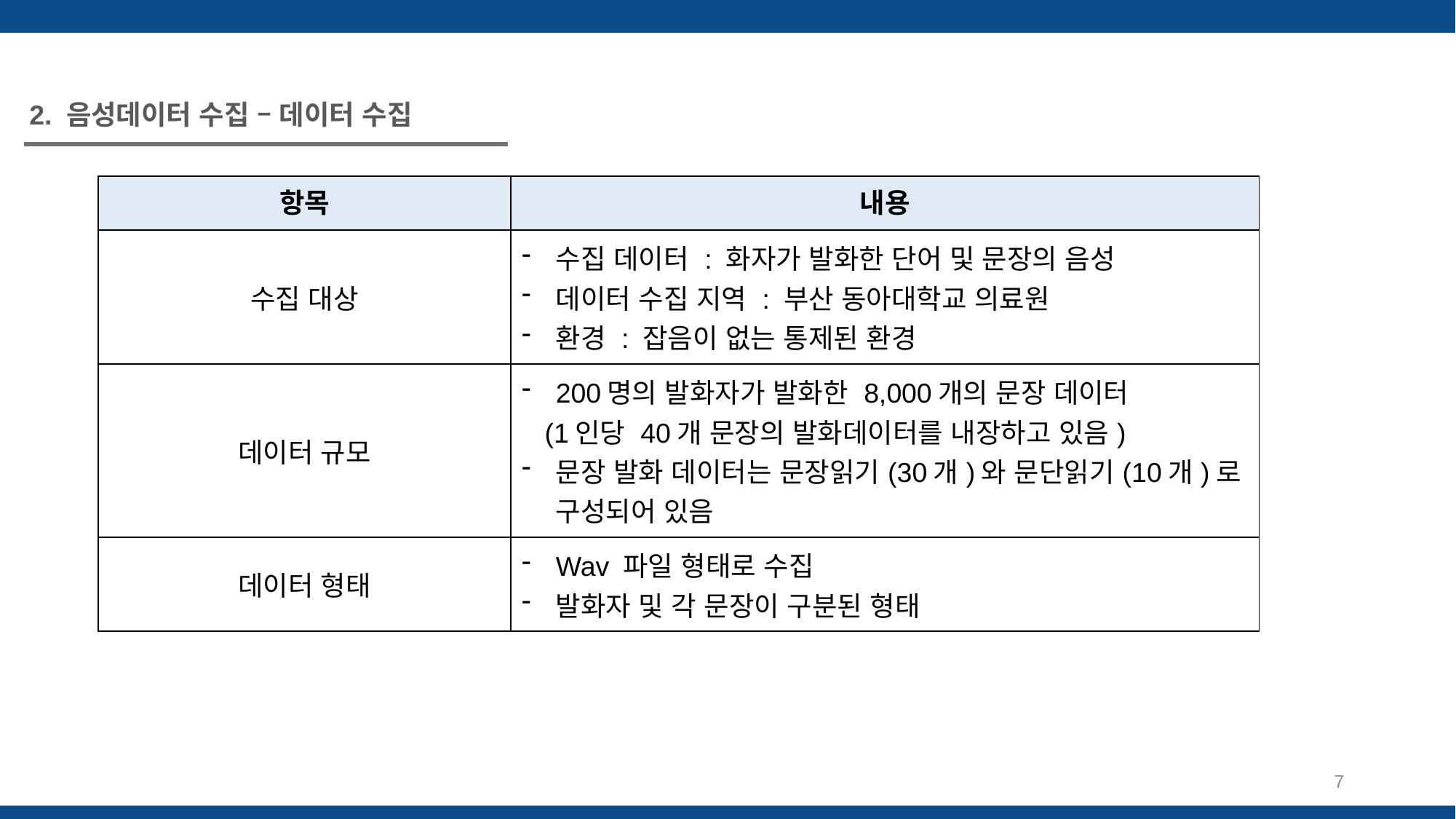

2. 음성데이터 수집 – 데이터 수집
| 항목 | 내용 |
| --- | --- |
| 수집 대상 | 수집 데이터 : 화자가 발화한 단어 및 문장의 음성 데이터 수집 지역 : 부산 동아대학교 의료원 환경 : 잡음이 없는 통제된 환경 |
| 데이터 규모 | 200명의 발화자가 발화한 8,000개의 문장 데이터 (1인당 40개 문장의 발화데이터를 내장하고 있음) 문장 발화 데이터는 문장읽기(30개)와 문단읽기(10개)로 구성되어 있음 |
| 데이터 형태 | Wav 파일 형태로 수집 발화자 및 각 문장이 구분된 형태 |

7